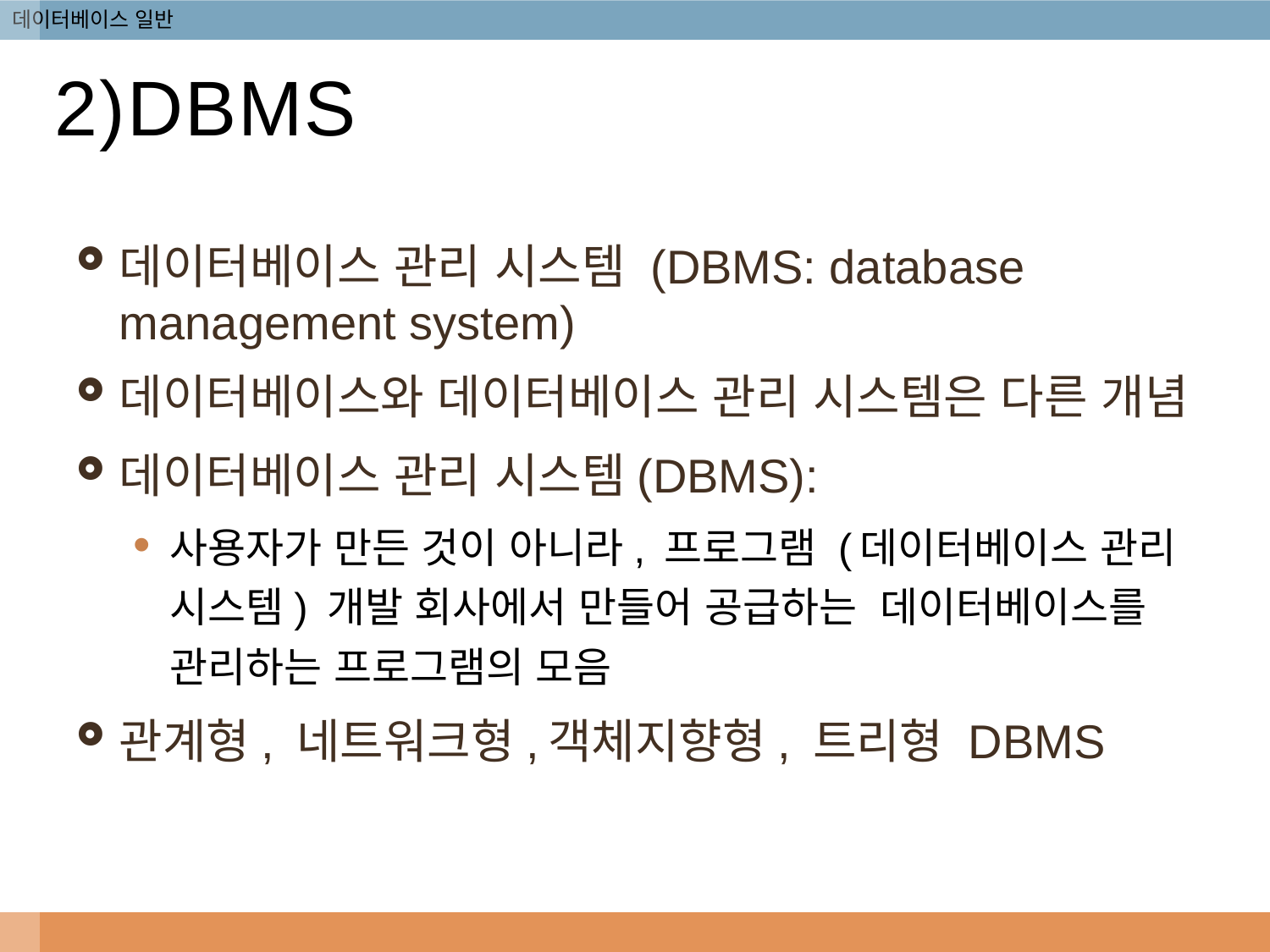

# 2)DBMS
데이터베이스 관리 시스템 (DBMS: database management system)
데이터베이스와 데이터베이스 관리 시스템은 다른 개념
데이터베이스 관리 시스템(DBMS):
사용자가 만든 것이 아니라, 프로그램 (데이터베이스 관리 시스템) 개발 회사에서 만들어 공급하는  데이터베이스를 관리하는 프로그램의 모음
관계형, 네트워크형,객체지향형, 트리형 DBMS